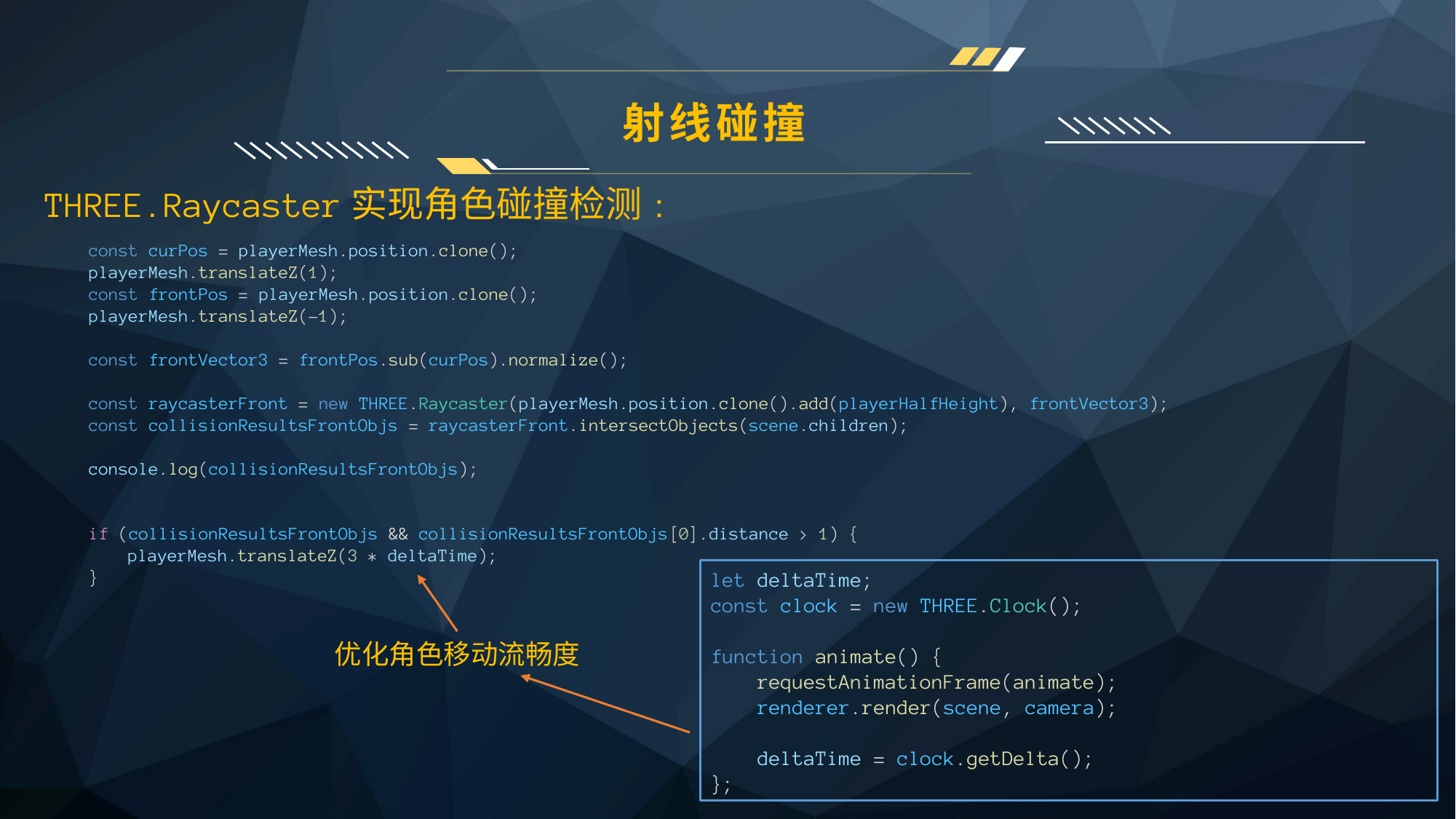

射线碰撞

THREE.Raycaster实现角色碰撞检测:
        const curPos = playerMesh.position.clone();
        playerMesh.translateZ(1);
        const frontPos = playerMesh.position.clone();
        playerMesh.translateZ(-1);

        const frontVector3 = frontPos.sub(curPos).normalize();
        const raycasterFront = new THREE.Raycaster(playerMesh.position.clone().add(playerHalfHeight), frontVector3);
        const collisionResultsFrontObjs = raycasterFront.intersectObjects(scene.children);
        console.log(collisionResultsFrontObjs);
        if (collisionResultsFrontObjs && collisionResultsFrontObjs[0].distance > 1) {
	 playerMesh.translateZ(3 * deltaTime);
        }

let deltaTime;
const clock = new THREE.Clock();

function animate() {
    requestAnimationFrame(animate);
    renderer.render(scene, camera);
    deltaTime = clock.getDelta();
};
优化角色移动流畅度